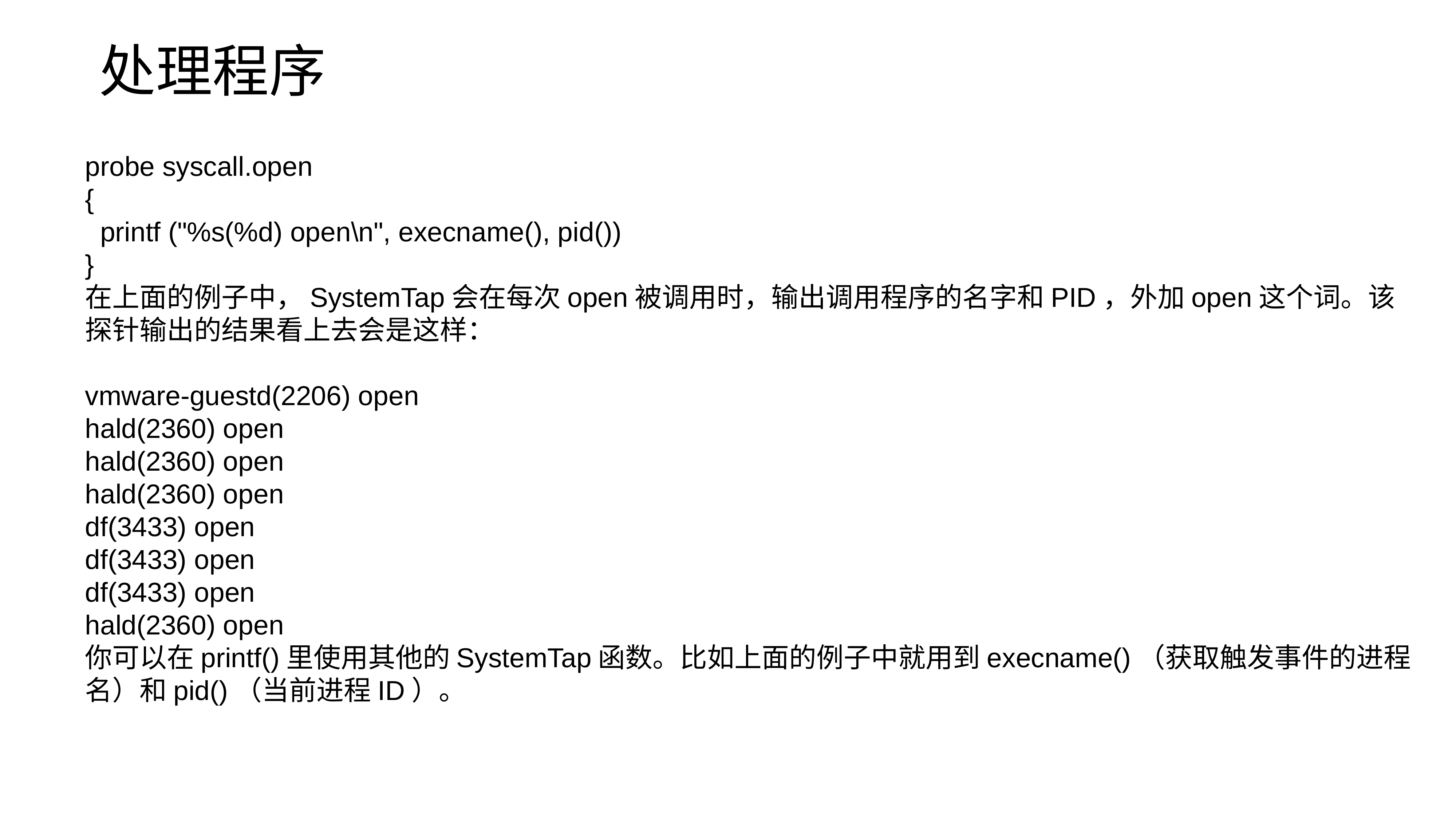

处理程序

probe syscall.open
{
  printf ("%s(%d) open\n", execname(), pid())
}
在上面的例子中，SystemTap会在每次open被调用时，输出调用程序的名字和PID，外加open这个词。该探针输出的结果看上去会是这样：

vmware-guestd(2206) open
hald(2360) open
hald(2360) open
hald(2360) open
df(3433) open
df(3433) open
df(3433) open
hald(2360) open
你可以在printf()里使用其他的SystemTap函数。比如上面的例子中就用到execname()（获取触发事件的进程名）和pid()（当前进程ID）。